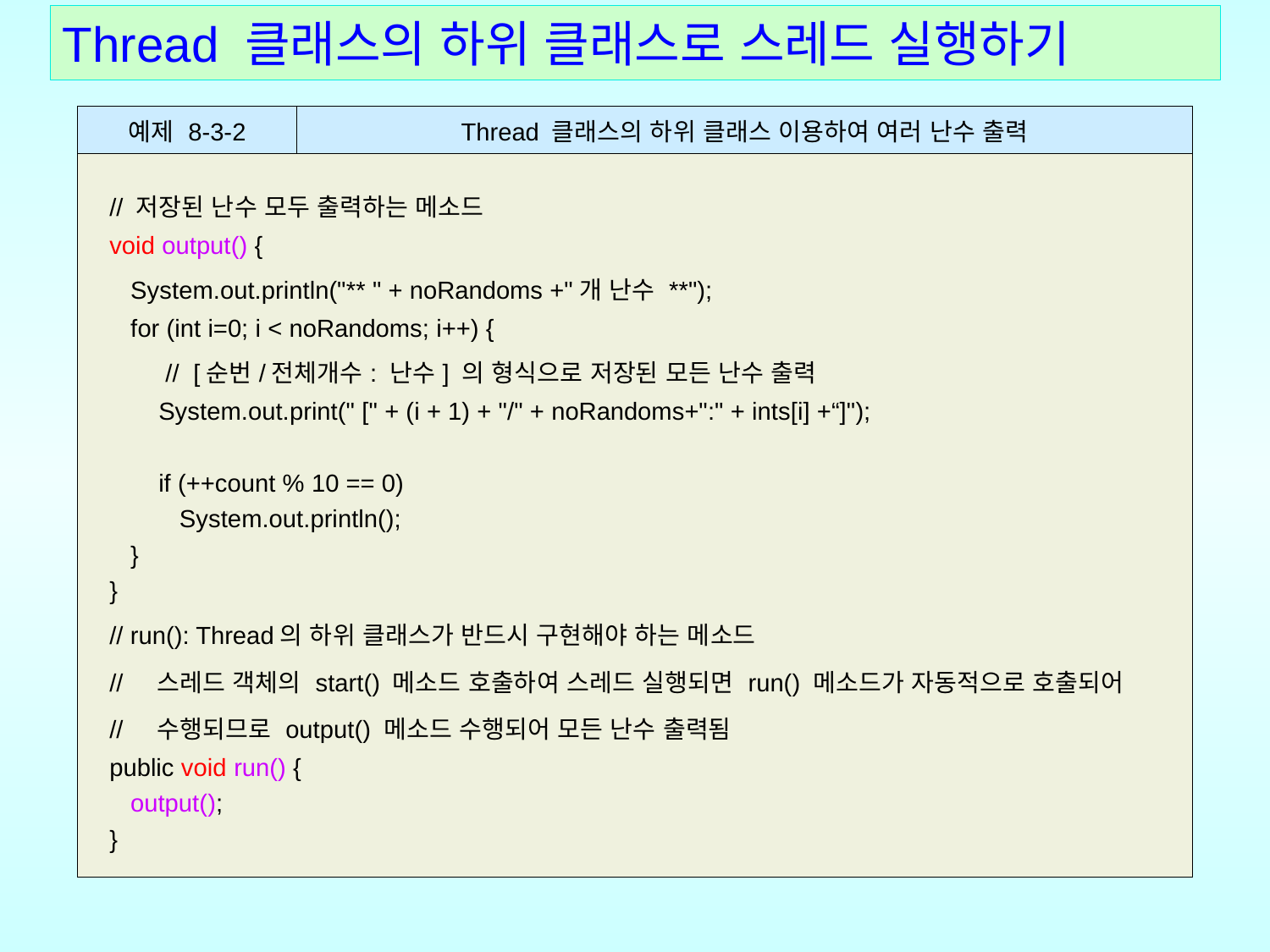

# Thread 클래스의 하위 클래스로 스레드 실행하기
| 예제 8-3-2 | Thread 클래스의 하위 클래스 이용하여 여러 난수 출력 |
| --- | --- |
| // 저장된 난수 모두 출력하는 메소드 void output() { System.out.println("\*\* " + noRandoms +"개 난수 \*\*"); for (int i=0; i < noRandoms; i++) { // [순번/전체개수: 난수] 의 형식으로 저장된 모든 난수 출력 System.out.print(" [" + (i + 1) + "/" + noRandoms+":" + ints[i] +“]"); if (++count % 10 == 0) System.out.println(); } } // run(): Thread의 하위 클래스가 반드시 구현해야 하는 메소드 // 스레드 객체의 start() 메소드 호출하여 스레드 실행되면 run() 메소드가 자동적으로 호출되어 // 수행되므로 output() 메소드 수행되어 모든 난수 출력됨 public void run() { output(); } |  |